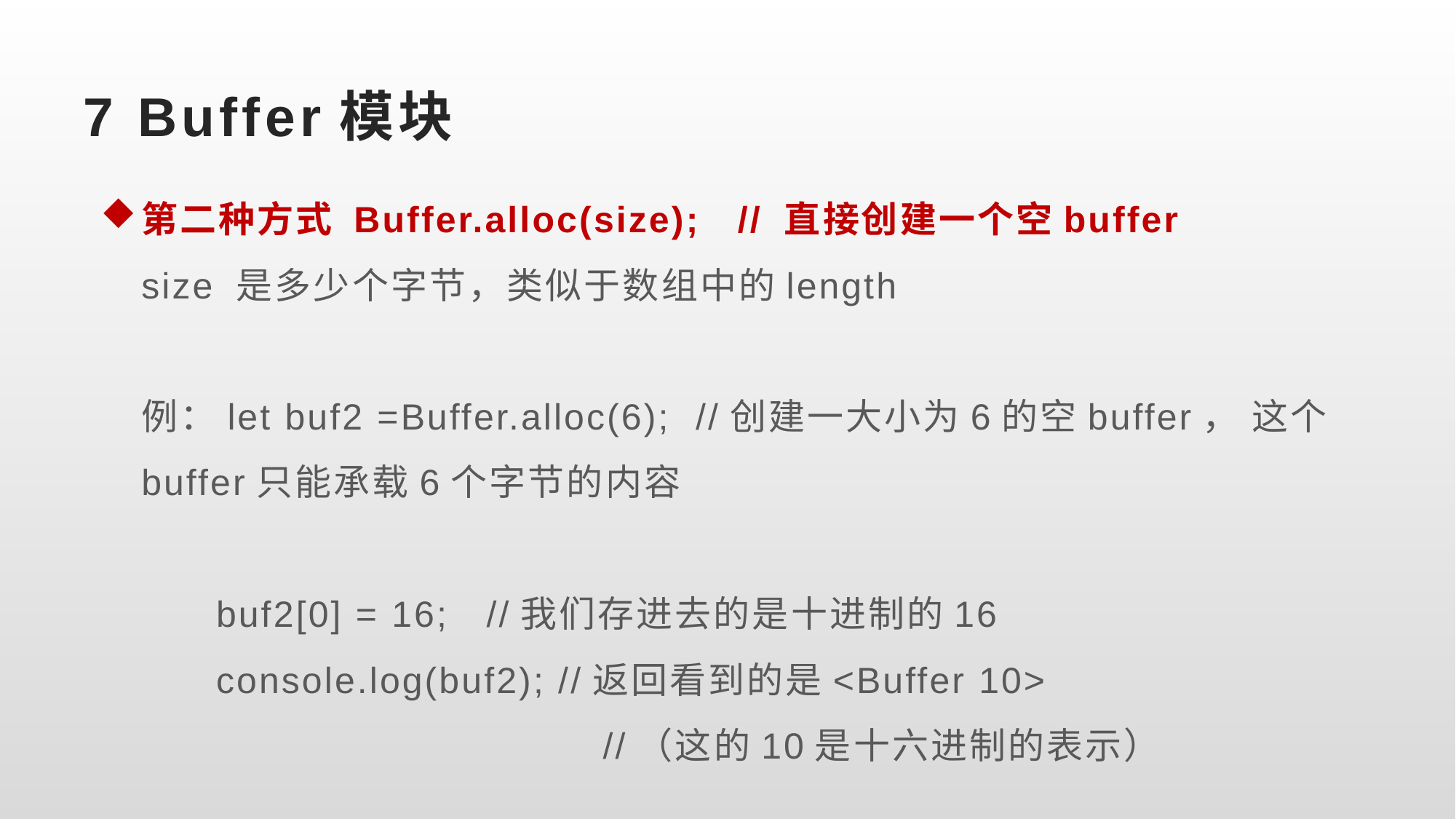

# 7 Buffer模块
第二种方式 Buffer.alloc(size);   // 直接创建一个空buffer
	size 是多少个字节，类似于数组中的length

	例：let buf2 =Buffer.alloc(6);  //创建一大小为6的空buffer， 这个buffer只能承载6个字节的内容

	      buf2[0] = 16;   //我们存进去的是十进制的16
	      console.log(buf2); //返回看到的是<Buffer 10>
					  //（这的10是十六进制的表示）